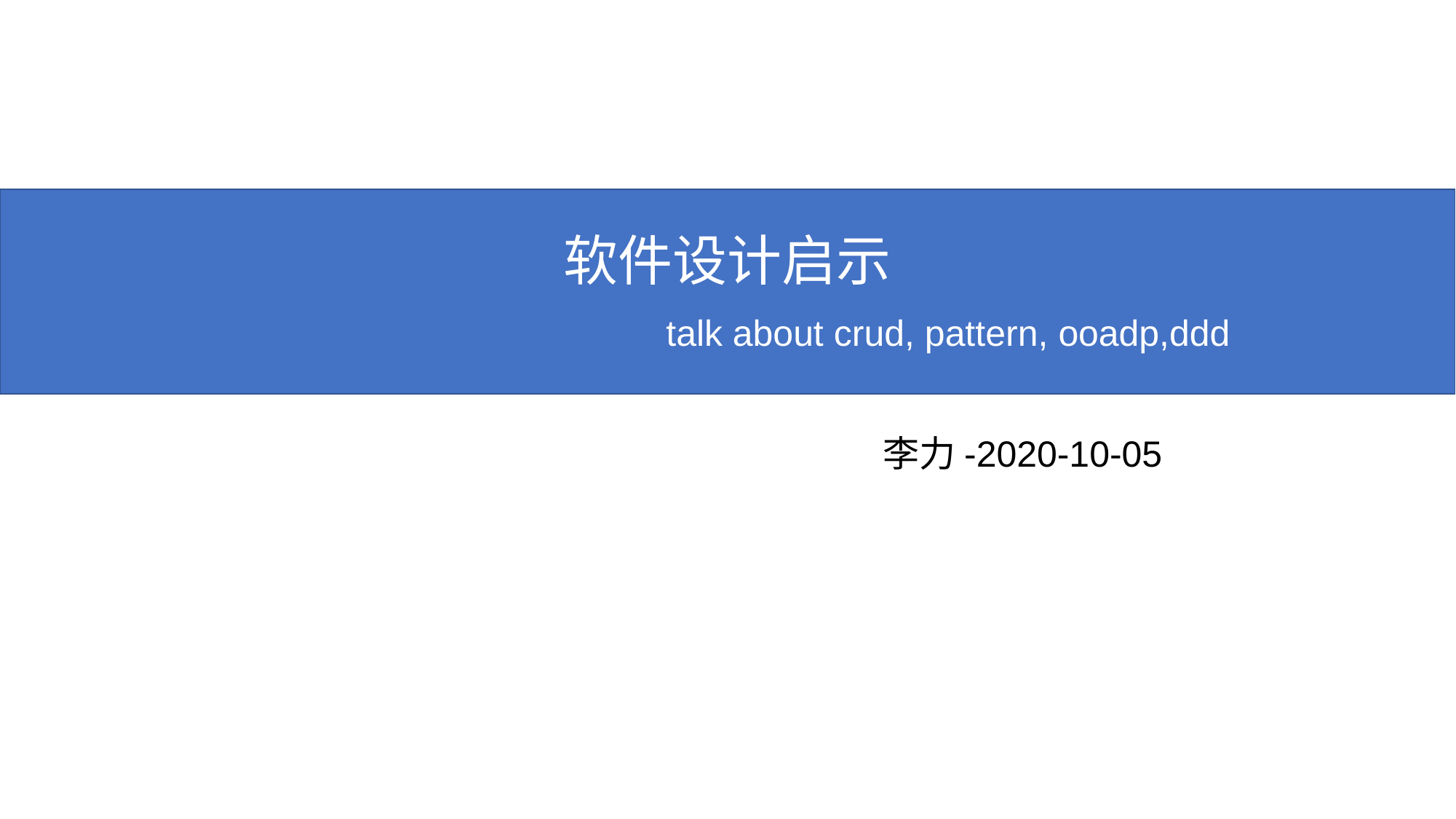

软件设计启示
	                      talk about crud, pattern, ooadp,ddd
                                                                       李力-2020-10-05